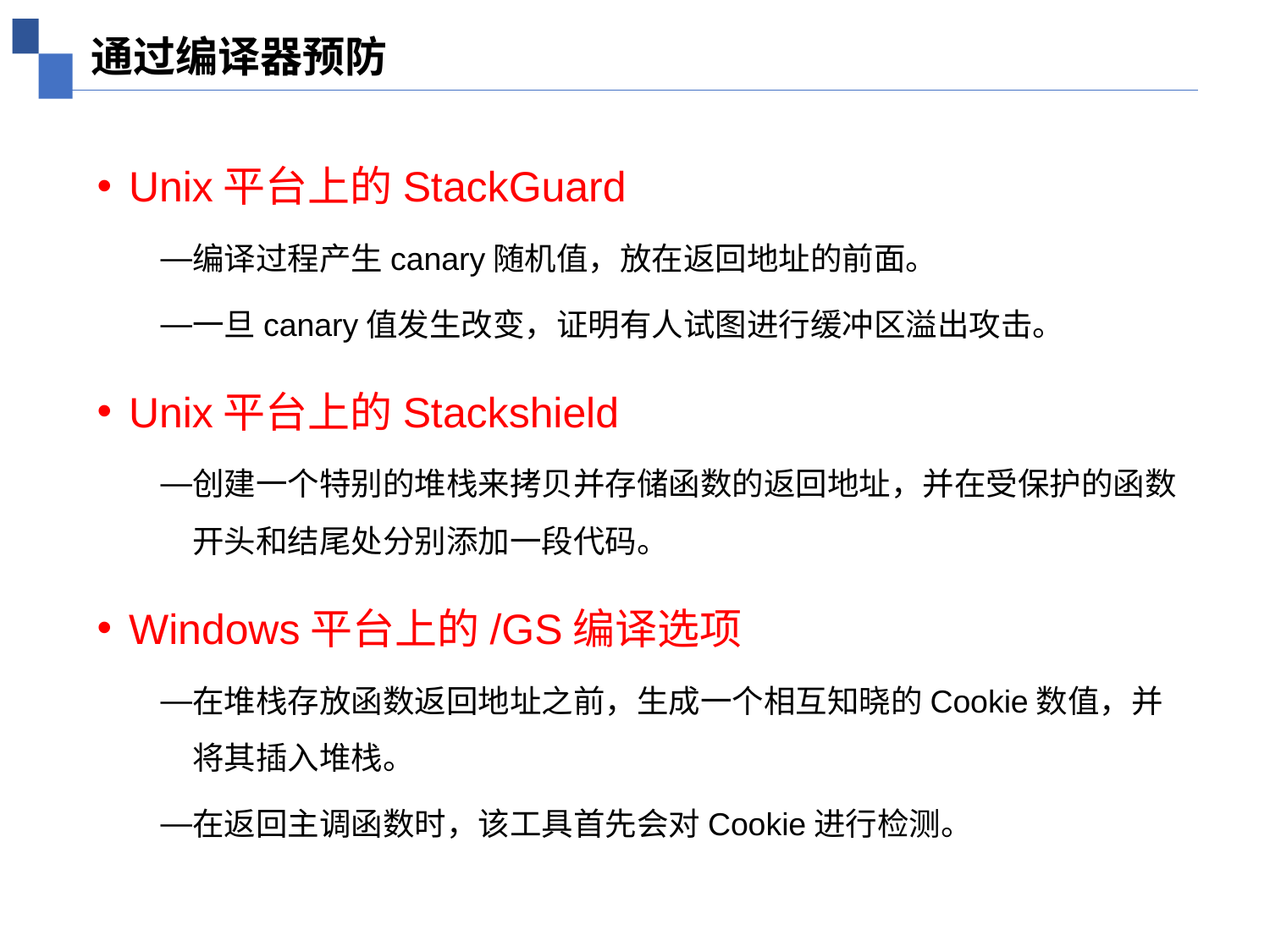

通过编译器预防
Unix平台上的StackGuard
编译过程产生canary随机值，放在返回地址的前面。
一旦canary值发生改变，证明有人试图进行缓冲区溢出攻击。
Unix平台上的Stackshield
创建一个特别的堆栈来拷贝并存储函数的返回地址，并在受保护的函数开头和结尾处分别添加一段代码。
Windows平台上的/GS编译选项
在堆栈存放函数返回地址之前，生成一个相互知晓的Cookie数值，并将其插入堆栈。
在返回主调函数时，该工具首先会对Cookie进行检测。

22